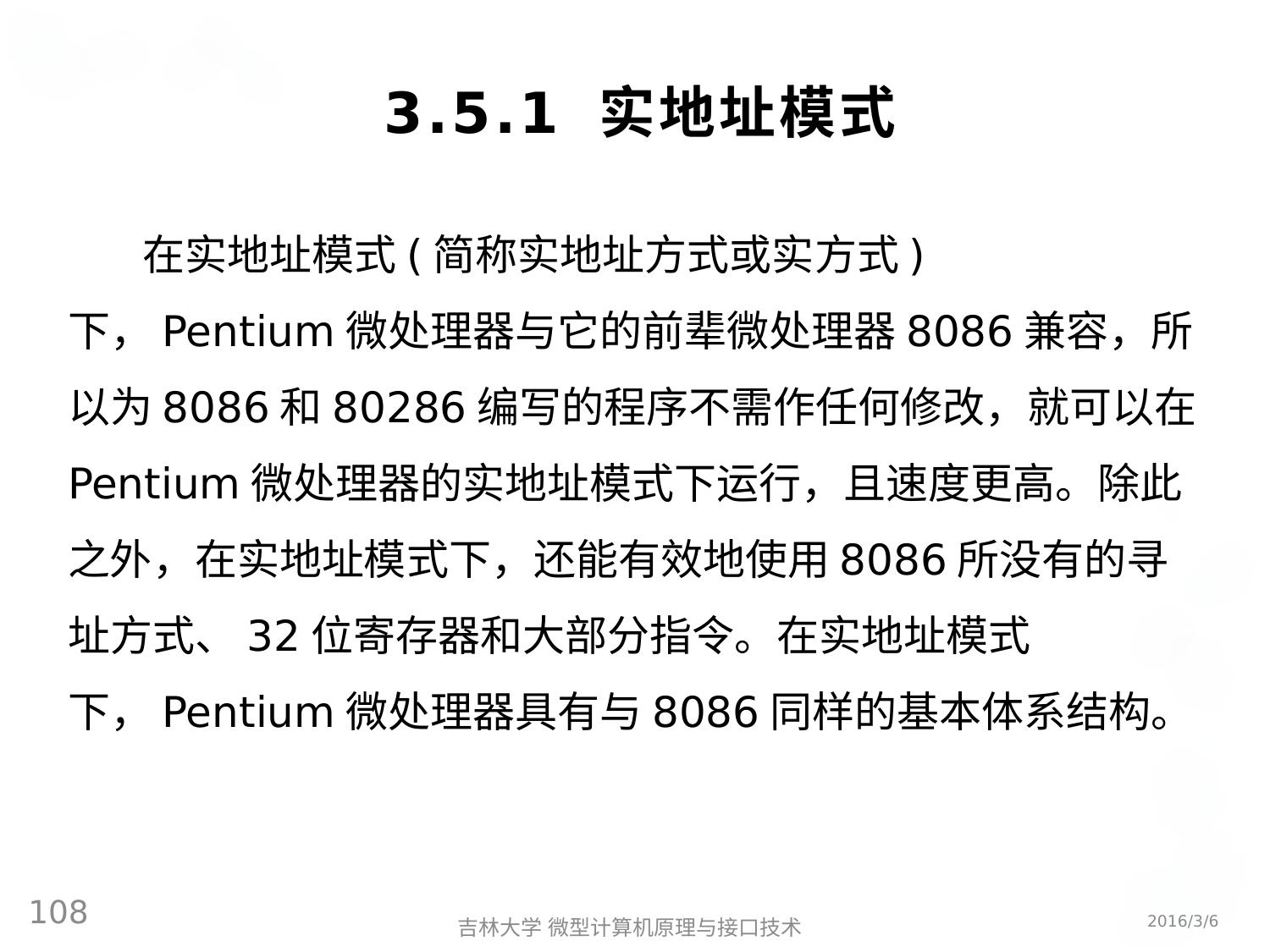

# 3.5.1 实地址模式
在实地址模式(简称实地址方式或实方式)下，Pentium微处理器与它的前辈微处理器8086兼容，所以为8086和80286编写的程序不需作任何修改，就可以在Pentium微处理器的实地址模式下运行，且速度更高。除此之外，在实地址模式下，还能有效地使用8086所没有的寻址方式、32位寄存器和大部分指令。在实地址模式下，Pentium微处理器具有与8086同样的基本体系结构。
108
2016/3/6
吉林大学 微型计算机原理与接口技术